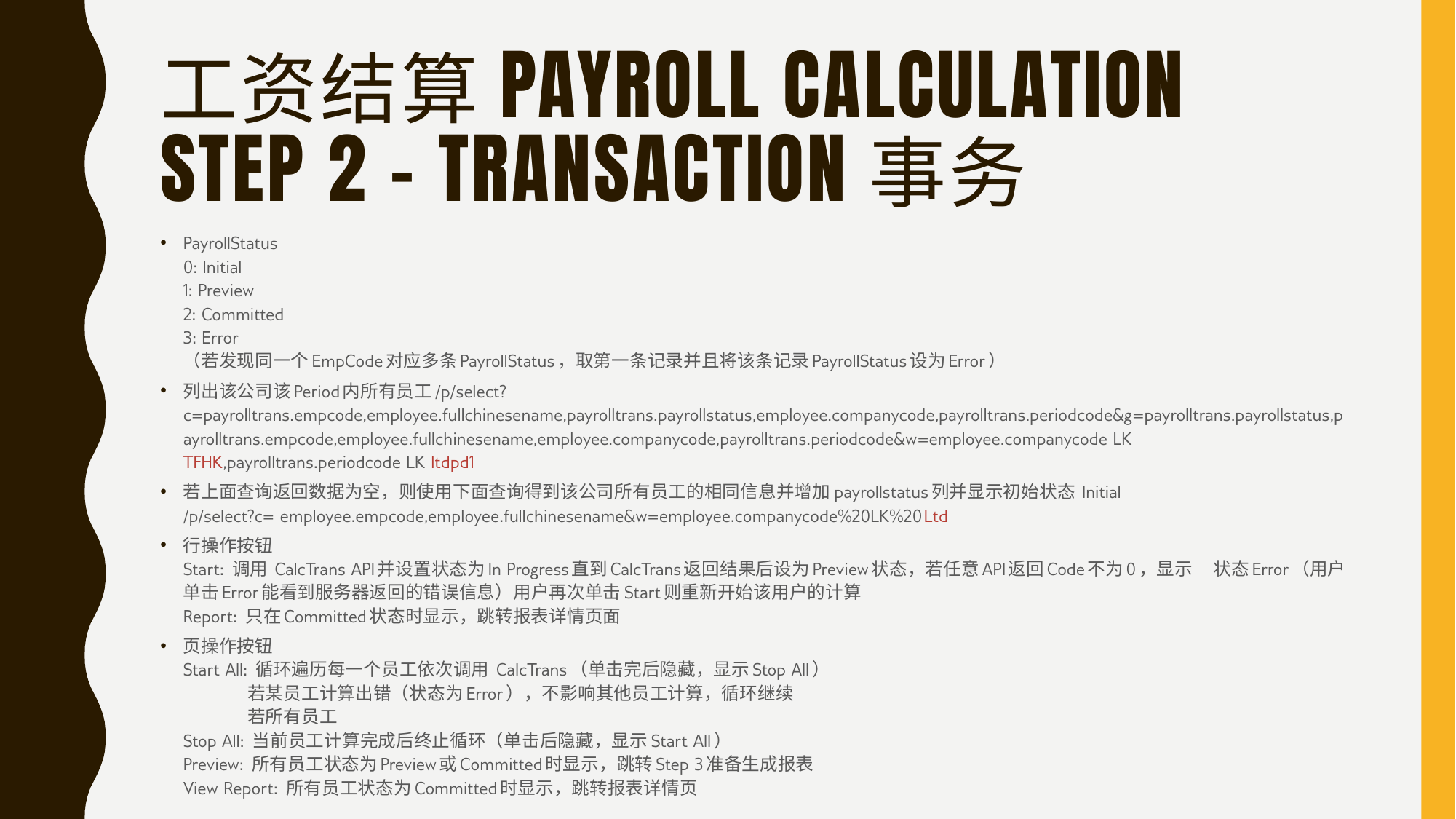

# 工资结算Payroll calculation Step 2 – transaction事务
PayrollStatus
0: Initial
1: Preview
2: Committed
3: Error
（若发现同一个EmpCode对应多条PayrollStatus，取第一条记录并且将该条记录PayrollStatus设为Error）
列出该公司该Period内所有员工/p/select?c=payrolltrans.empcode,employee.fullchinesename,payrolltrans.payrollstatus,employee.companycode,payrolltrans.periodcode&g=payrolltrans.payrollstatus,payrolltrans.empcode,employee.fullchinesename,employee.companycode,payrolltrans.periodcode&w=employee.companycode LK TFHK,payrolltrans.periodcode LK ltdpd1
若上面查询返回数据为空，则使用下面查询得到该公司所有员工的相同信息并增加payrollstatus列并显示初始状态 Initial
/p/select?c= employee.empcode,employee.fullchinesename&w=employee.companycode%20LK%20Ltd
行操作按钮
Start: 调用 CalcTrans API并设置状态为In Progress直到CalcTrans返回结果后设为Preview状态，若任意API返回Code不为0，显示	状态Error（用户单击Error能看到服务器返回的错误信息）用户再次单击Start则重新开始该用户的计算
Report: 只在Committed状态时显示，跳转报表详情页面
页操作按钮
Start All: 循环遍历每一个员工依次调用 CalcTrans（单击完后隐藏，显示Stop All）
	若某员工计算出错（状态为Error），不影响其他员工计算，循环继续
	若所有员工
Stop All: 当前员工计算完成后终止循环（单击后隐藏，显示Start All）
Preview: 所有员工状态为Preview或Committed时显示，跳转Step 3准备生成报表
View Report: 所有员工状态为Committed时显示，跳转报表详情页